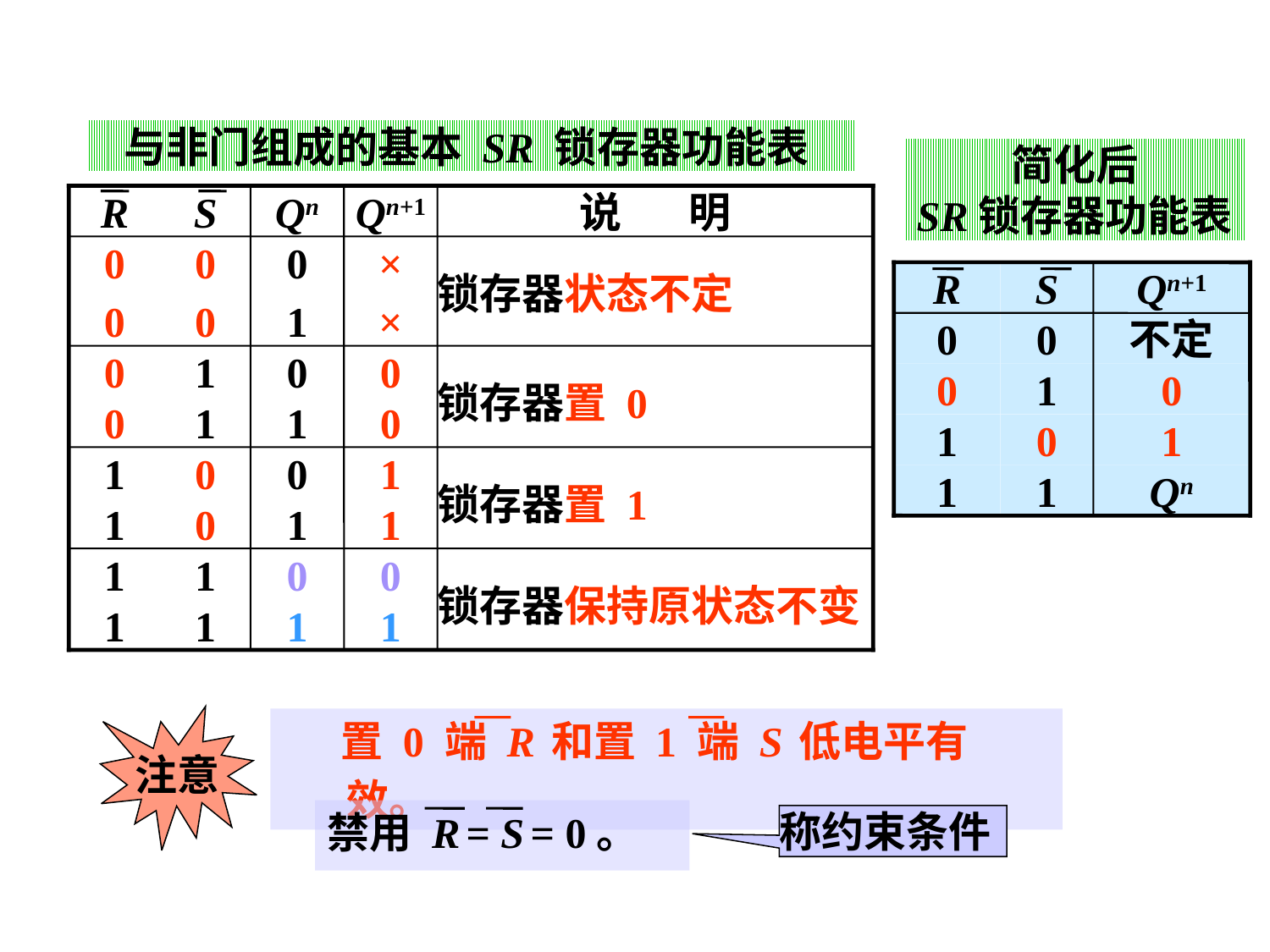

与非门组成的基本 SR 锁存器功能表
简化后
SR锁存器功能表
R

S
Qn+1

0

0
不定
0
1
0
1
0
1
1
1
Qn

R

S
Qn

Qn+1

说       明

0
0
0
0
0
×
锁存器状态不定
1
×
0
1
0
1
0
0
锁存器置 0
1
0
1
0
1
0
0
1
锁存器置 1
1
1
1
1
1
1
0
0
锁存器保持原状态不变
1
1
注意
     置 0 端 R 和置 1 端 S 低电平有效。

禁用 R = S = 0。
称约束条件